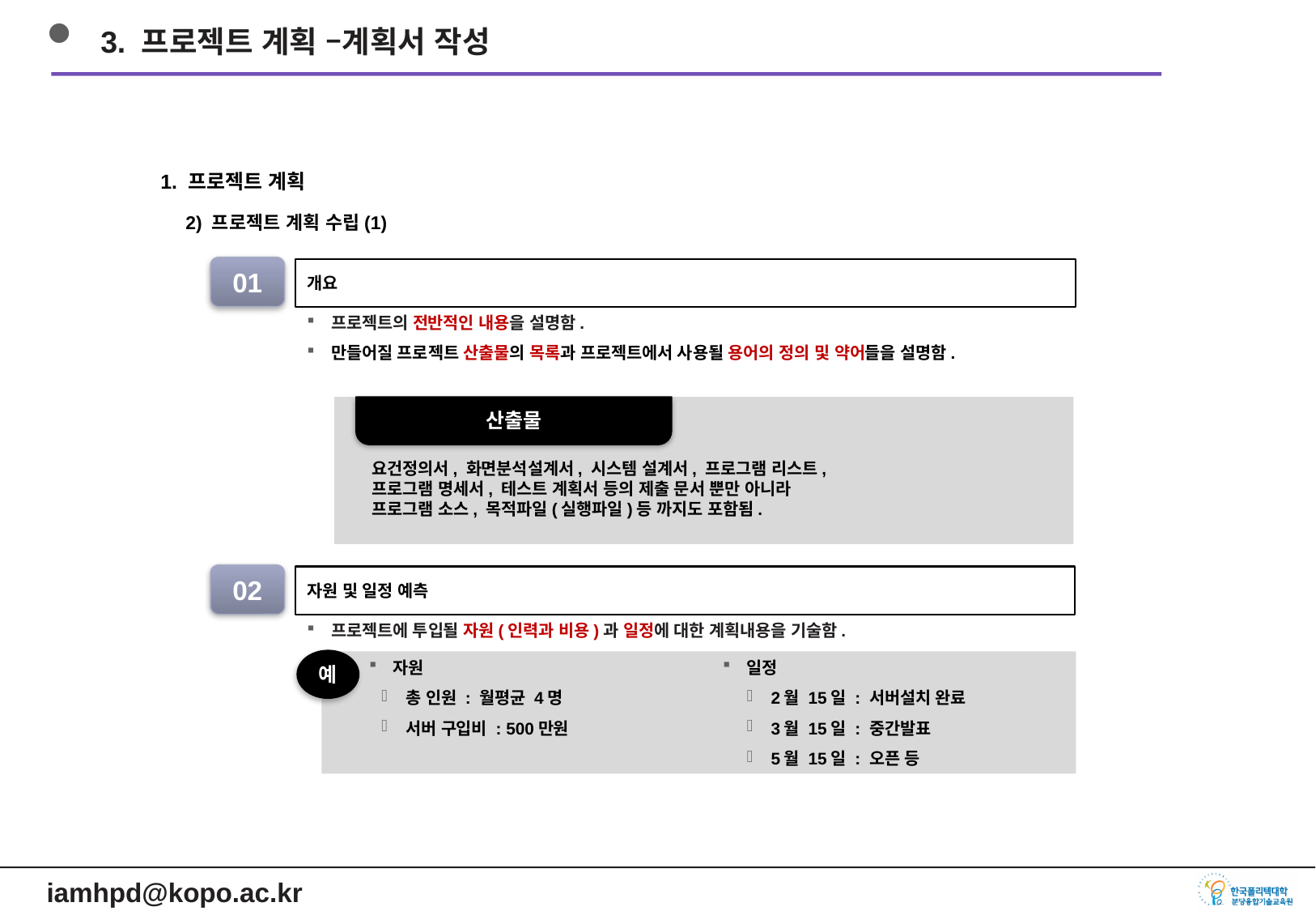

3. 프로젝트 계획 –계획서 작성
1. 프로젝트 계획
2) 프로젝트 계획 수립(1)
01
개요
프로젝트의 전반적인 내용을 설명함.
만들어질 프로젝트 산출물의 목록과 프로젝트에서 사용될 용어의 정의 및 약어들을 설명함.

산출물
요건정의서, 화면분석설계서, 시스템 설계서, 프로그램 리스트,
프로그램 명세서, 테스트 계획서 등의 제출 문서 뿐만 아니라
프로그램 소스, 목적파일(실행파일)등 까지도 포함됨.
02
자원 및 일정 예측
프로젝트에 투입될 자원(인력과 비용)과 일정에 대한 계획내용을 기술함.
예
자원
총 인원 : 월평균 4명
서버 구입비 : 500만원

일정
2월 15일 : 서버설치 완료
3월 15일 : 중간발표
5월 15일 : 오픈 등